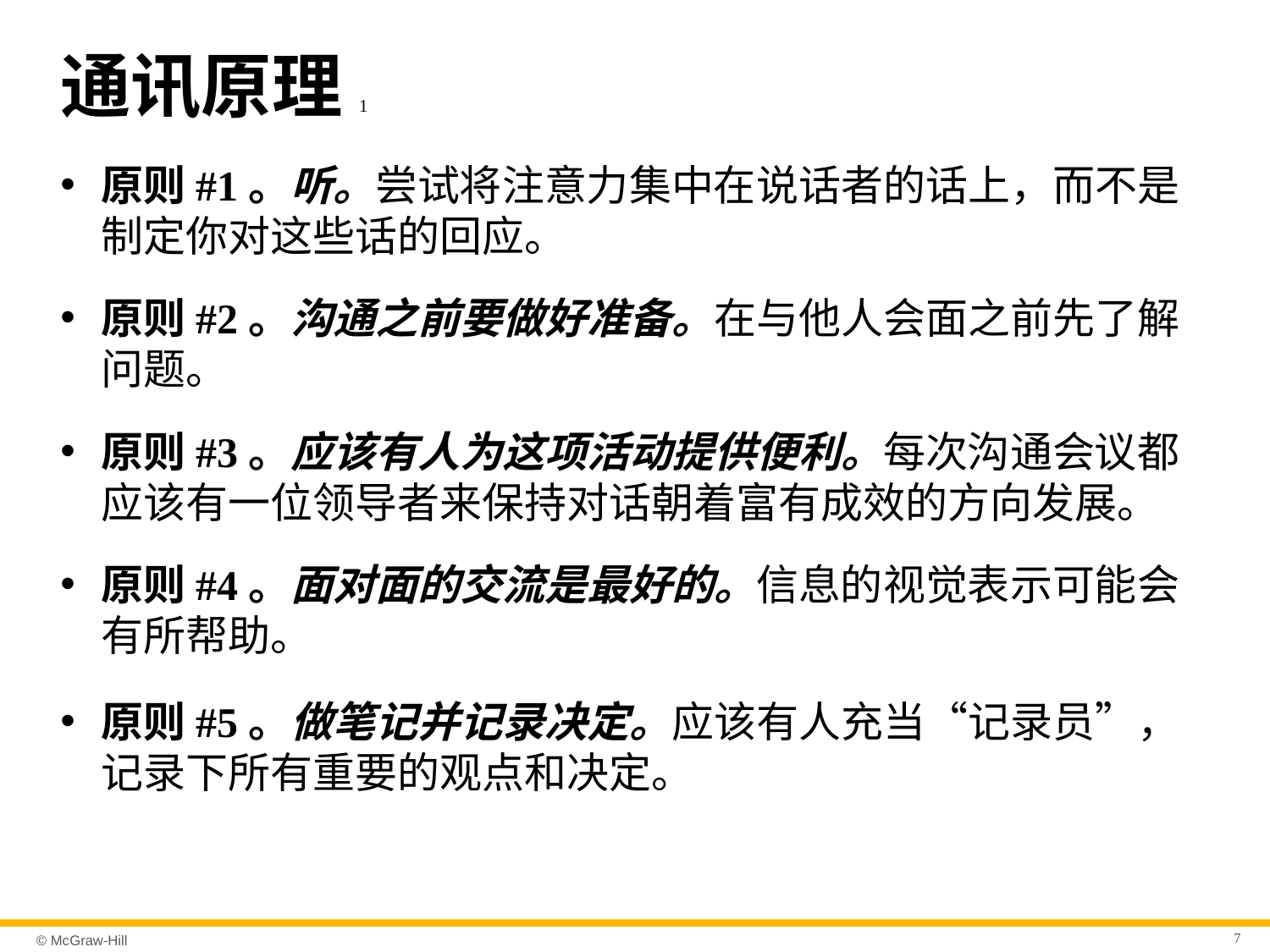

# 通讯原理1
原则#1。听。尝试将注意力集中在说话者的话上，而不是制定你对这些话的回应。
原则#2。沟通之前要做好准备。在与他人会面之前先了解问题。
原则#3。应该有人为这项活动提供便利。每次沟通会议都应该有一位领导者来保持对话朝着富有成效的方向发展。
原则#4。面对面的交流是最好的。信息的视觉表示可能会有所帮助。
原则#5。做笔记并记录决定。应该有人充当“记录员”，记录下所有重要的观点和决定。
7